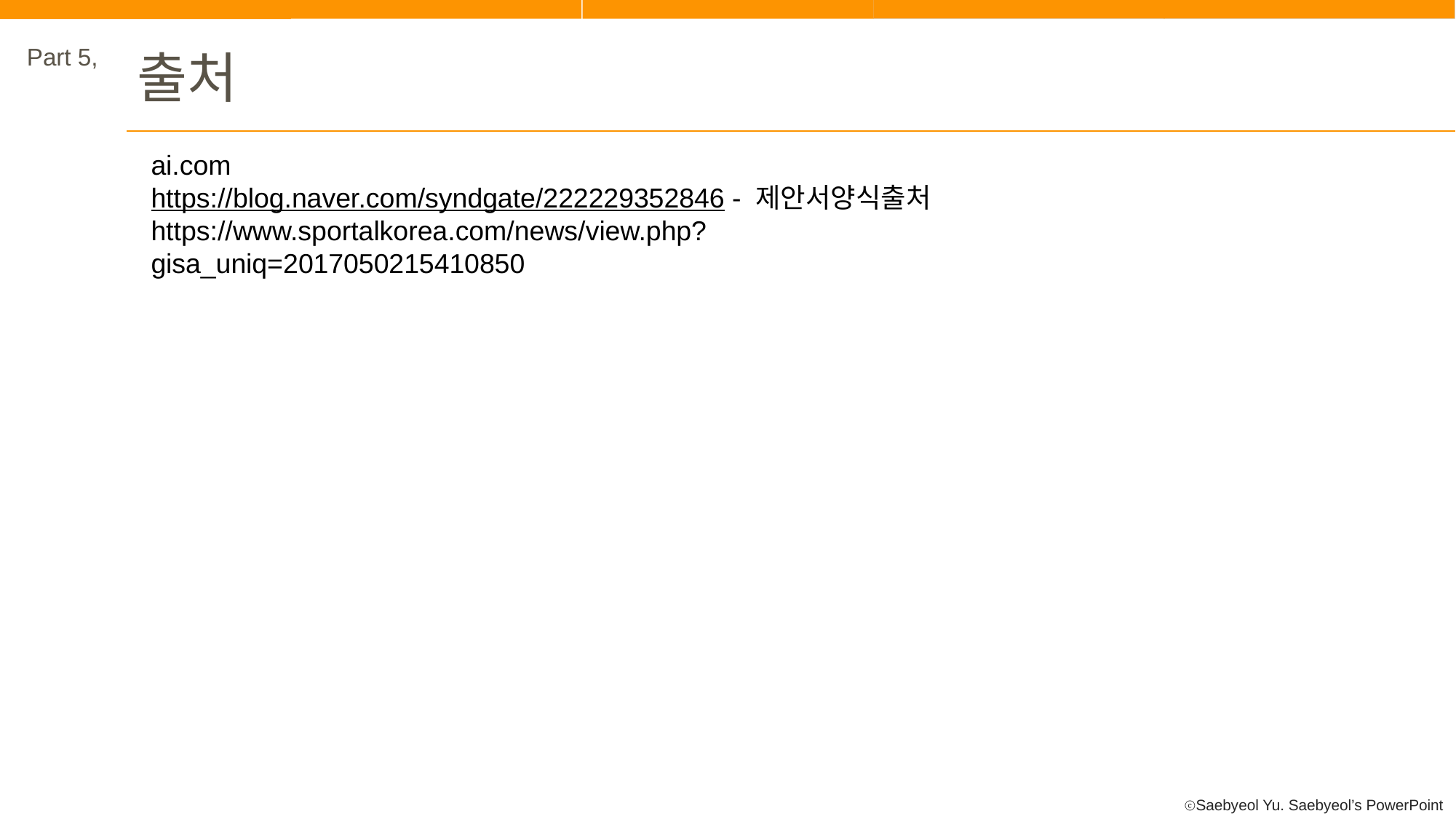

Part 5,
출처
ai.com
https://blog.naver.com/syndgate/222229352846 - 제안서양식출처
https://www.sportalkorea.com/news/view.php?gisa_uniq=2017050215410850